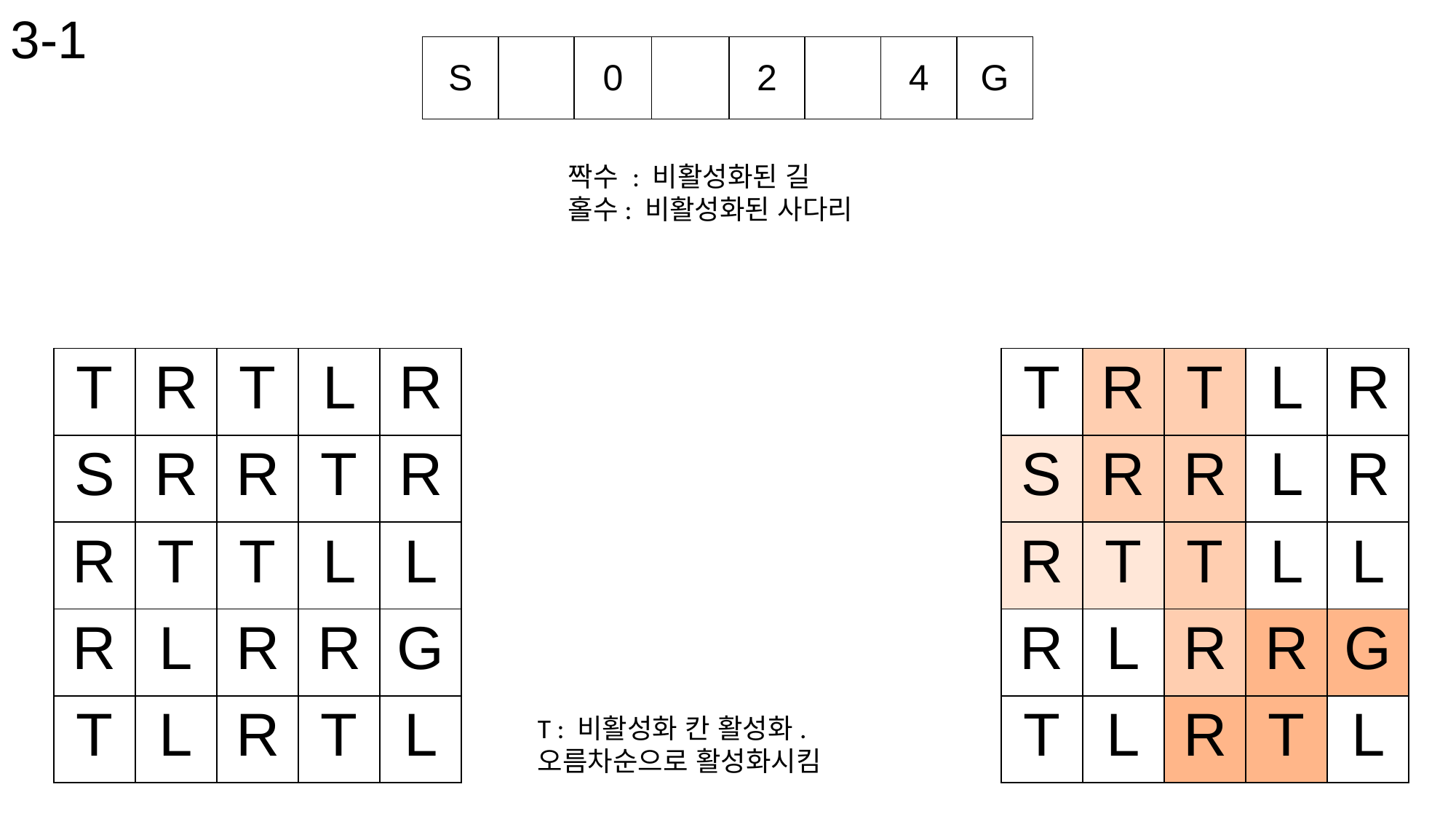

3-1
| S |  | 0 |  | 2 |  | 4 | G |
| --- | --- | --- | --- | --- | --- | --- | --- |
짝수 : 비활성화된 길
홀수: 비활성화된 사다리

| T | R | T | L | R |
| --- | --- | --- | --- | --- |
| S | R | R | T | R |
| R | T | T | L | L |
| R | L | R | R | G |
| T | L | R | T | L |
| T | R | T | L | R |
| --- | --- | --- | --- | --- |
| S | R | R | L | R |
| R | T | T | L | L |
| R | L | R | R | G |
| T | L | R | T | L |
T : 비활성화 칸 활성화.
오름차순으로 활성화시킴